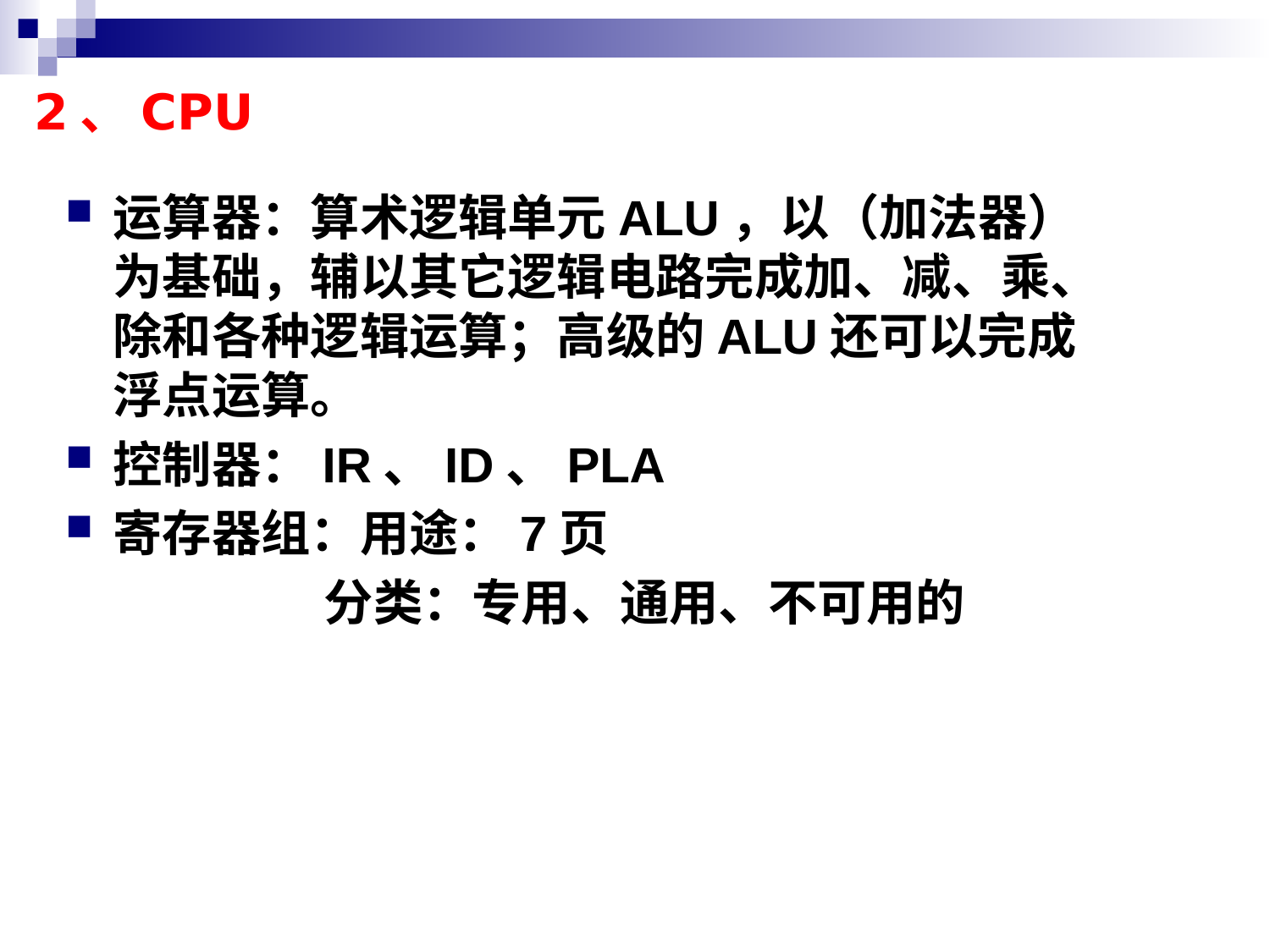

2、CPU
运算器：算术逻辑单元ALU，以（加法器）为基础，辅以其它逻辑电路完成加、减、乘、除和各种逻辑运算；高级的ALU还可以完成浮点运算。
控制器：IR、ID、PLA
寄存器组：用途：7页
                      分类：专用、通用、不可用的